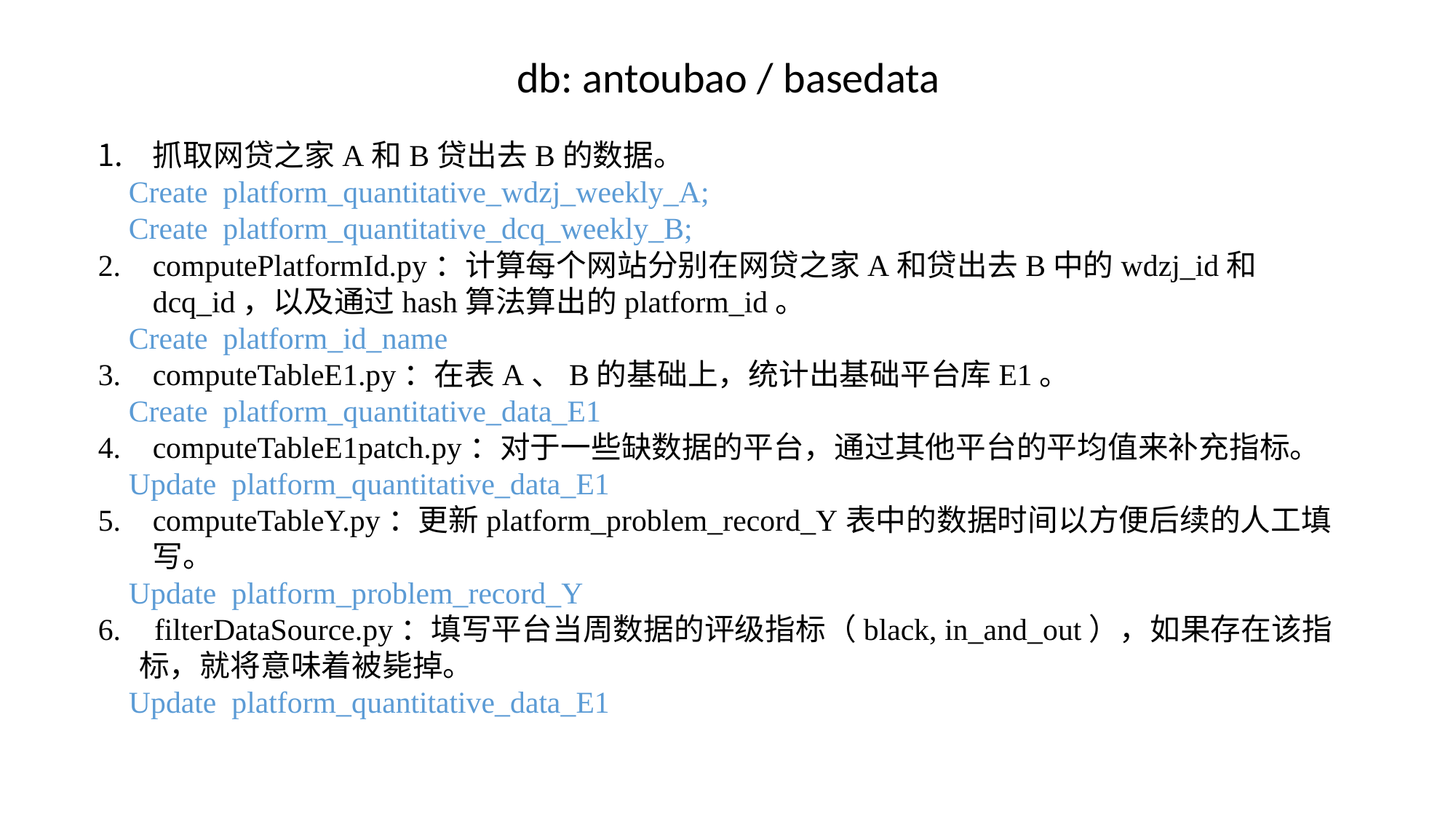

db: antoubao / basedata
抓取网贷之家A和B贷出去B的数据。
    Create  platform_quantitative_wdzj_weekly_A;
    Create  platform_quantitative_dcq_weekly_B;
computePlatformId.py：计算每个网站分别在网贷之家A和贷出去B中的wdzj_id和dcq_id，以及通过hash算法算出的platform_id。
    Create  platform_id_name
computeTableE1.py：在表A、B的基础上，统计出基础平台库E1。
    Create  platform_quantitative_data_E1
computeTableE1patch.py：对于一些缺数据的平台，通过其他平台的平均值来补充指标。
    Update  platform_quantitative_data_E1
computeTableY.py：更新platform_problem_record_Y表中的数据时间以方便后续的人工填写。
    Update  platform_problem_record_Y
  filterDataSource.py：填写平台当周数据的评级指标（black, in_and_out），如果存在该指标，就将意味着被毙掉。
    Update  platform_quantitative_data_E1